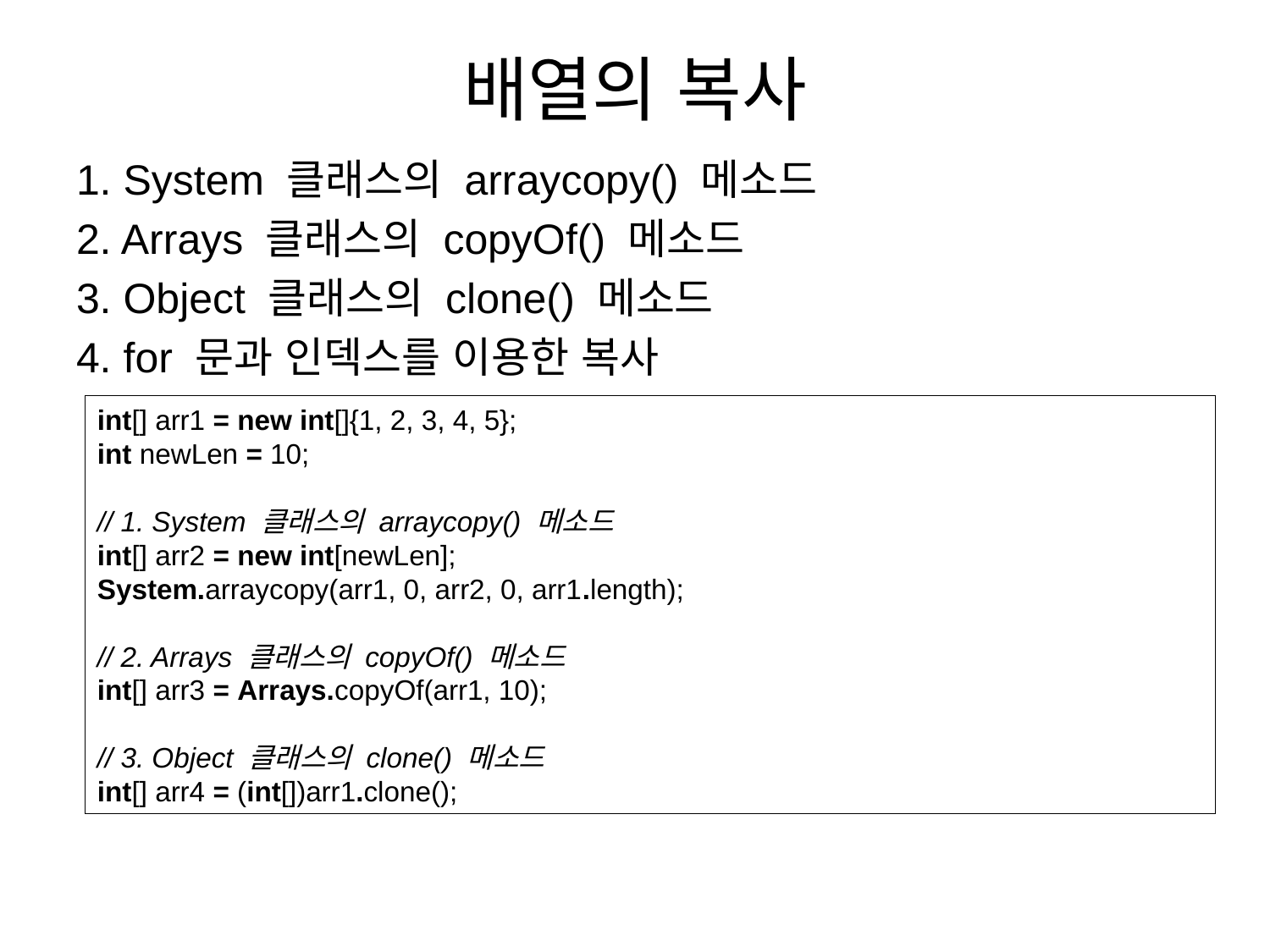

# 배열의 복사
1. System 클래스의 arraycopy() 메소드
2. Arrays 클래스의 copyOf() 메소드
3. Object 클래스의 clone() 메소드
4. for 문과 인덱스를 이용한 복사

int[] arr1 = new int[]{1, 2, 3, 4, 5};
int newLen = 10;

// 1. System 클래스의 arraycopy() 메소드
int[] arr2 = new int[newLen];
System.arraycopy(arr1, 0, arr2, 0, arr1.length);

// 2. Arrays 클래스의 copyOf() 메소드
int[] arr3 = Arrays.copyOf(arr1, 10);

// 3. Object 클래스의 clone() 메소드
int[] arr4 = (int[])arr1.clone();